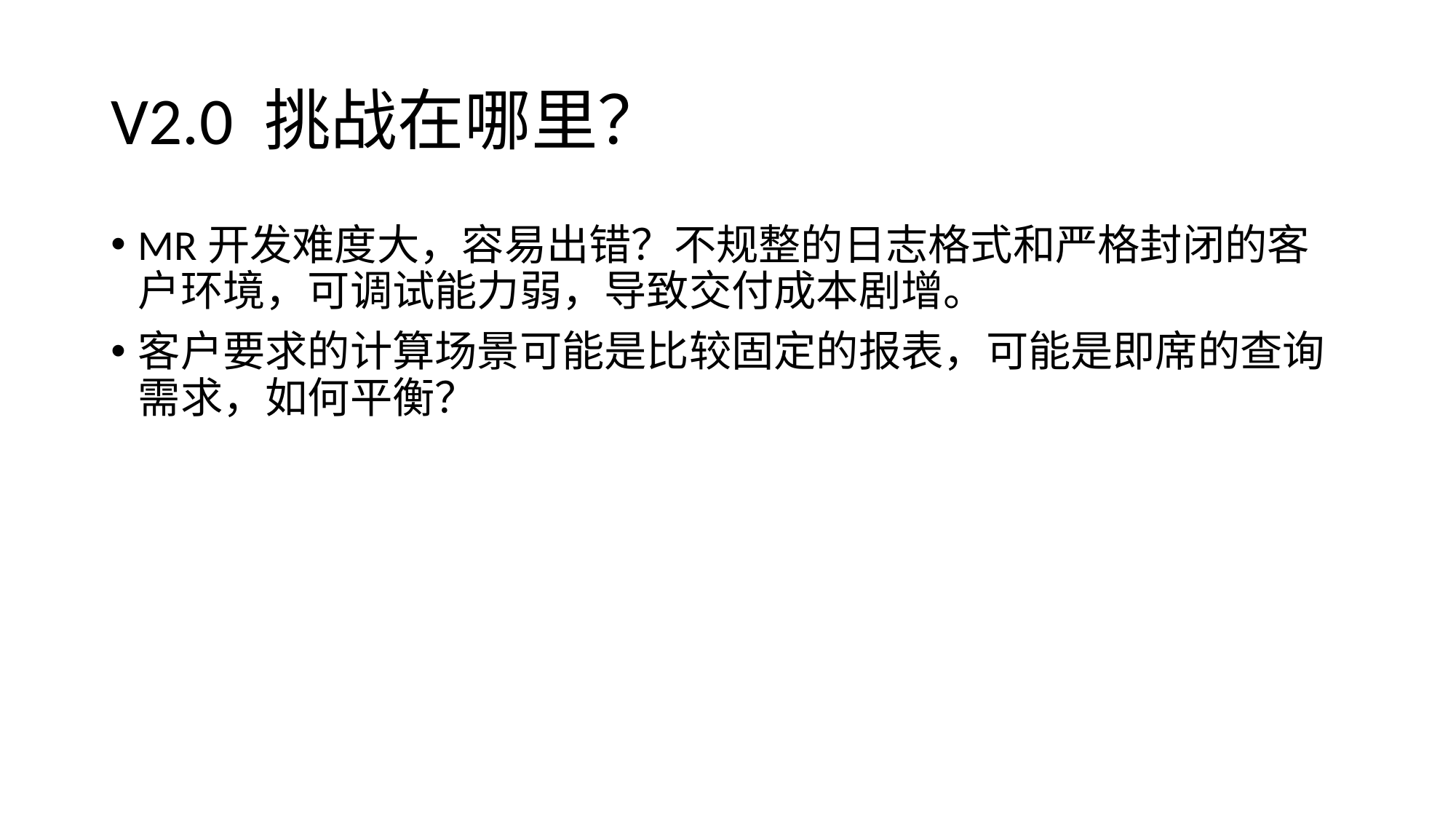

# V2.0 挑战在哪里？
MR开发难度大，容易出错？不规整的日志格式和严格封闭的客户环境，可调试能力弱，导致交付成本剧增。
客户要求的计算场景可能是比较固定的报表，可能是即席的查询需求，如何平衡？